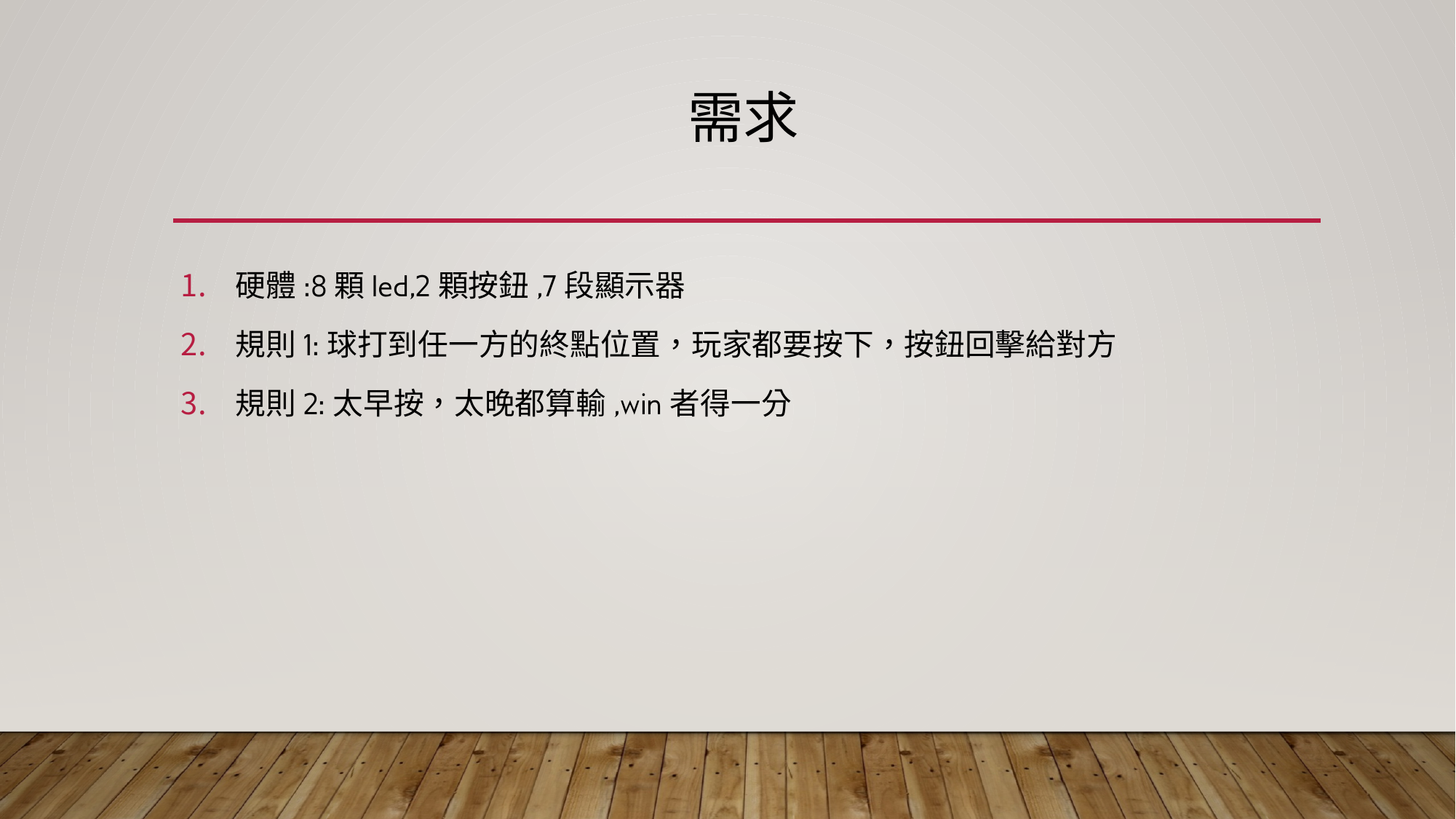

# 需求
硬體:8顆led,2顆按鈕,7段顯示器
規則1:球打到任一方的終點位置，玩家都要按下，按鈕回擊給對方
規則2:太早按，太晚都算輸,win者得一分